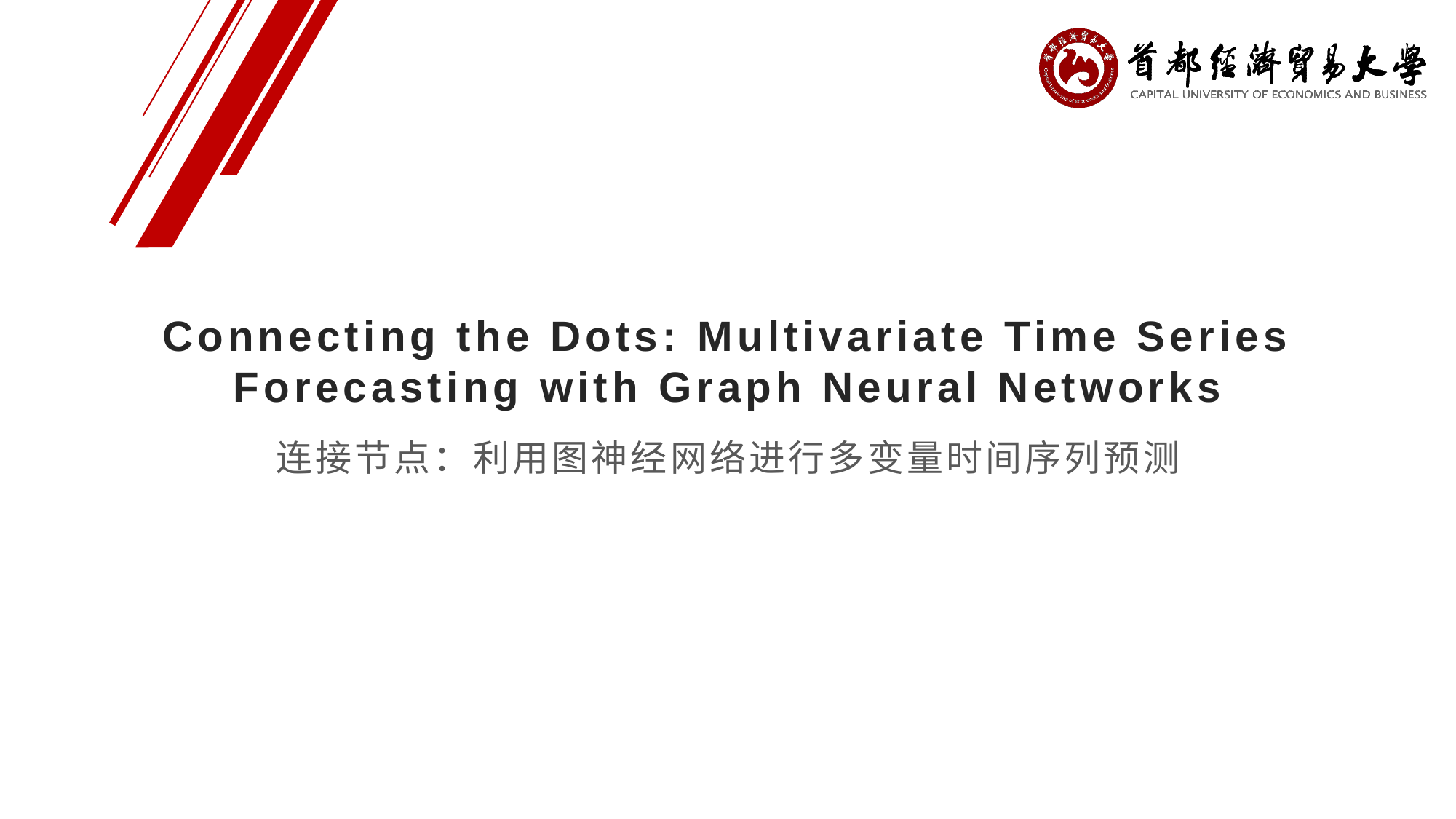

# Connecting the Dots: Multivariate Time Series Forecasting with Graph Neural Networks
连接节点：利用图神经网络进行多变量时间序列预测